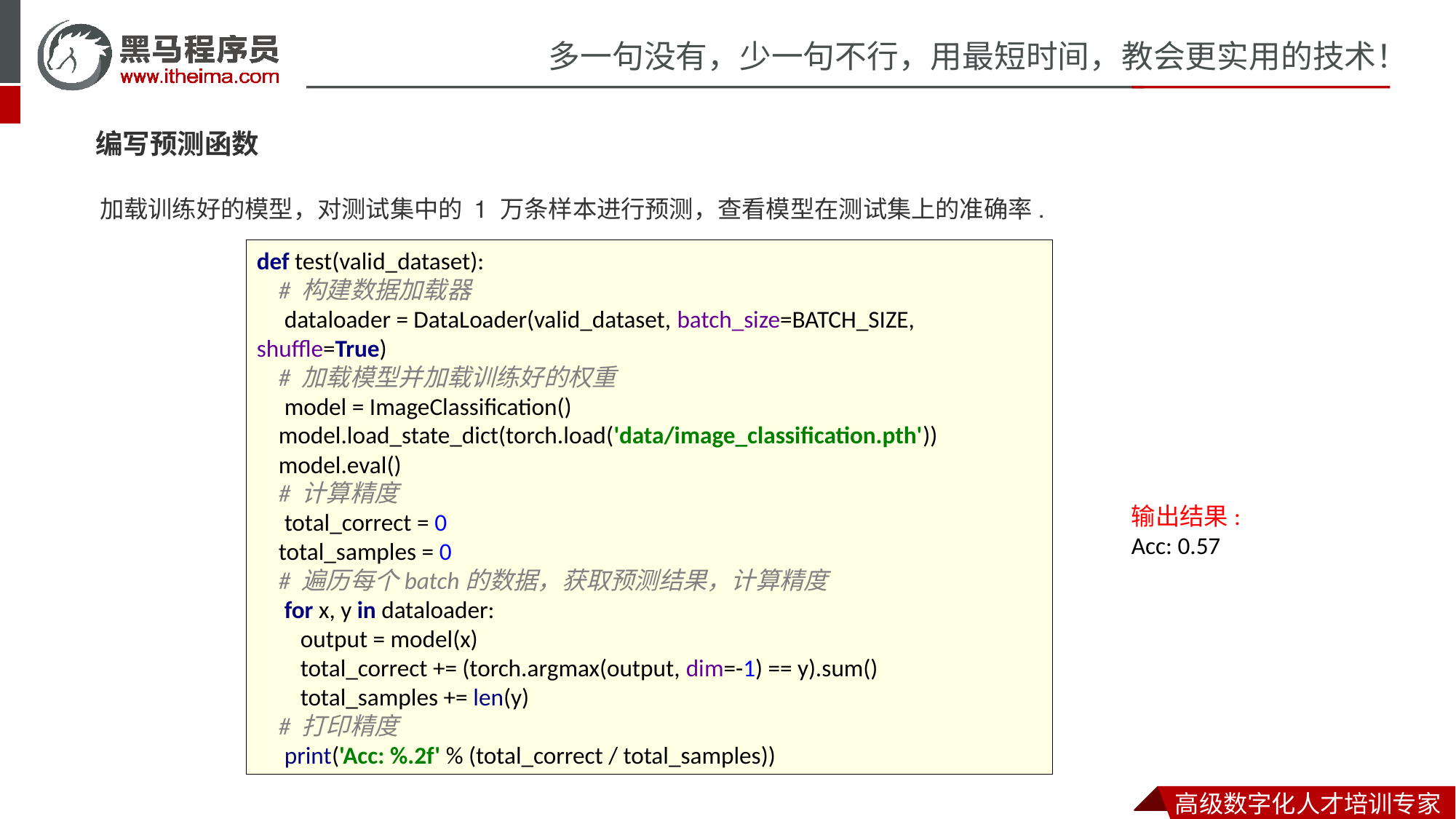

编写预测函数
加载训练好的模型，对测试集中的 1 万条样本进行预测，查看模型在测试集上的准确率.
def test(valid_dataset):
    # 构建数据加载器
    dataloader = DataLoader(valid_dataset, batch_size=BATCH_SIZE, shuffle=True)
    # 加载模型并加载训练好的权重
    model = ImageClassification()
    model.load_state_dict(torch.load('data/image_classification.pth'))
    model.eval()
    # 计算精度
    total_correct = 0
    total_samples = 0
    # 遍历每个batch的数据，获取预测结果，计算精度
    for x, y in dataloader:
        output = model(x)
        total_correct += (torch.argmax(output, dim=-1) == y).sum()
        total_samples += len(y)
    # 打印精度
    print('Acc: %.2f' % (total_correct / total_samples))
输出结果:
Acc: 0.57